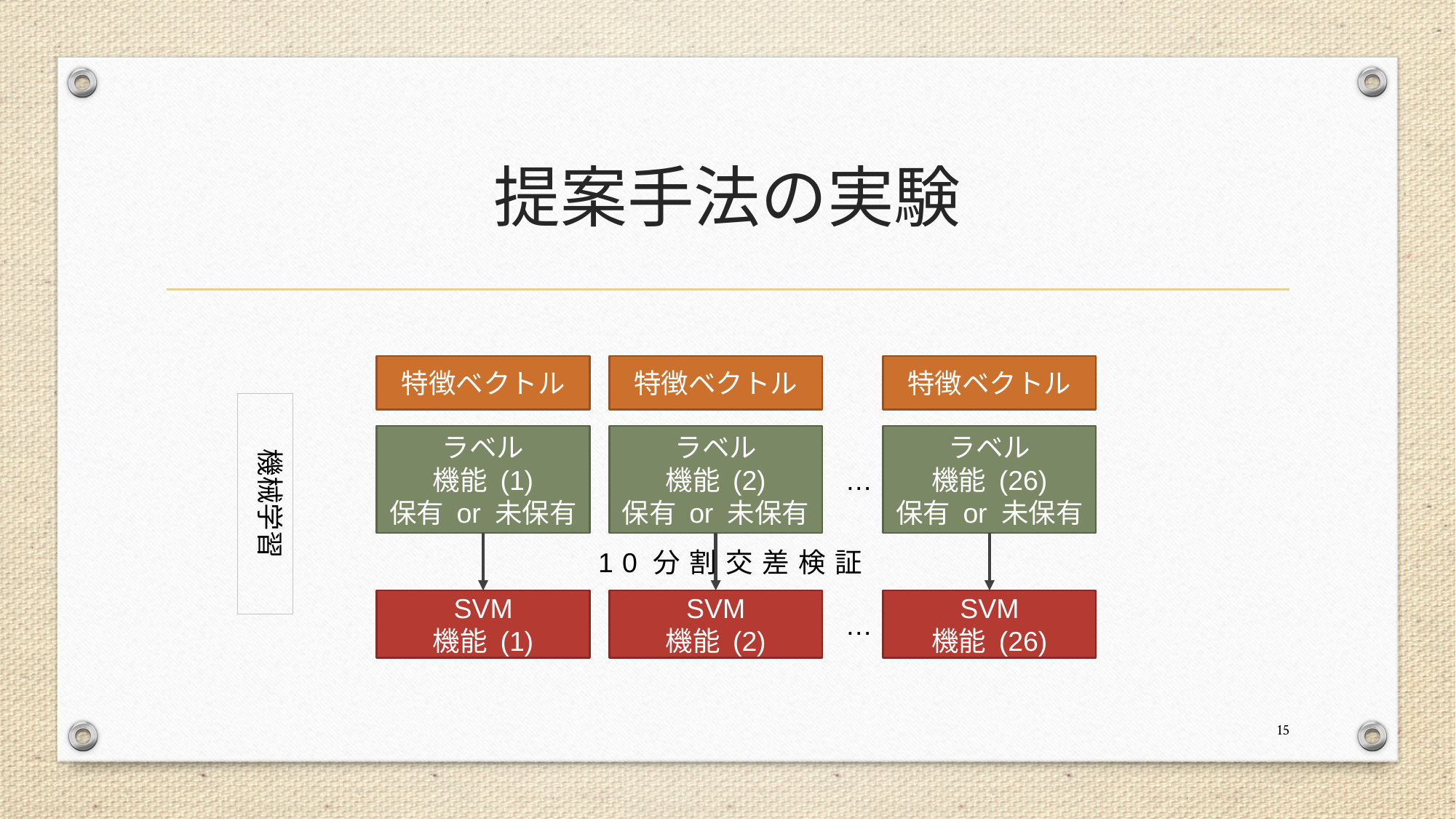

# 提案手法の実験
特徴ベクトル
特徴ベクトル
特徴ベクトル
機械学習
ラベル
機能 (1)
保有 or 未保有
ラベル
機能 (2)
保有 or 未保有
ラベル
機能 (26)
保有 or 未保有
…
10分割交差検証
SVM
機能 (1)
SVM
機能 (2)
…
SVM
機能 (26)
15